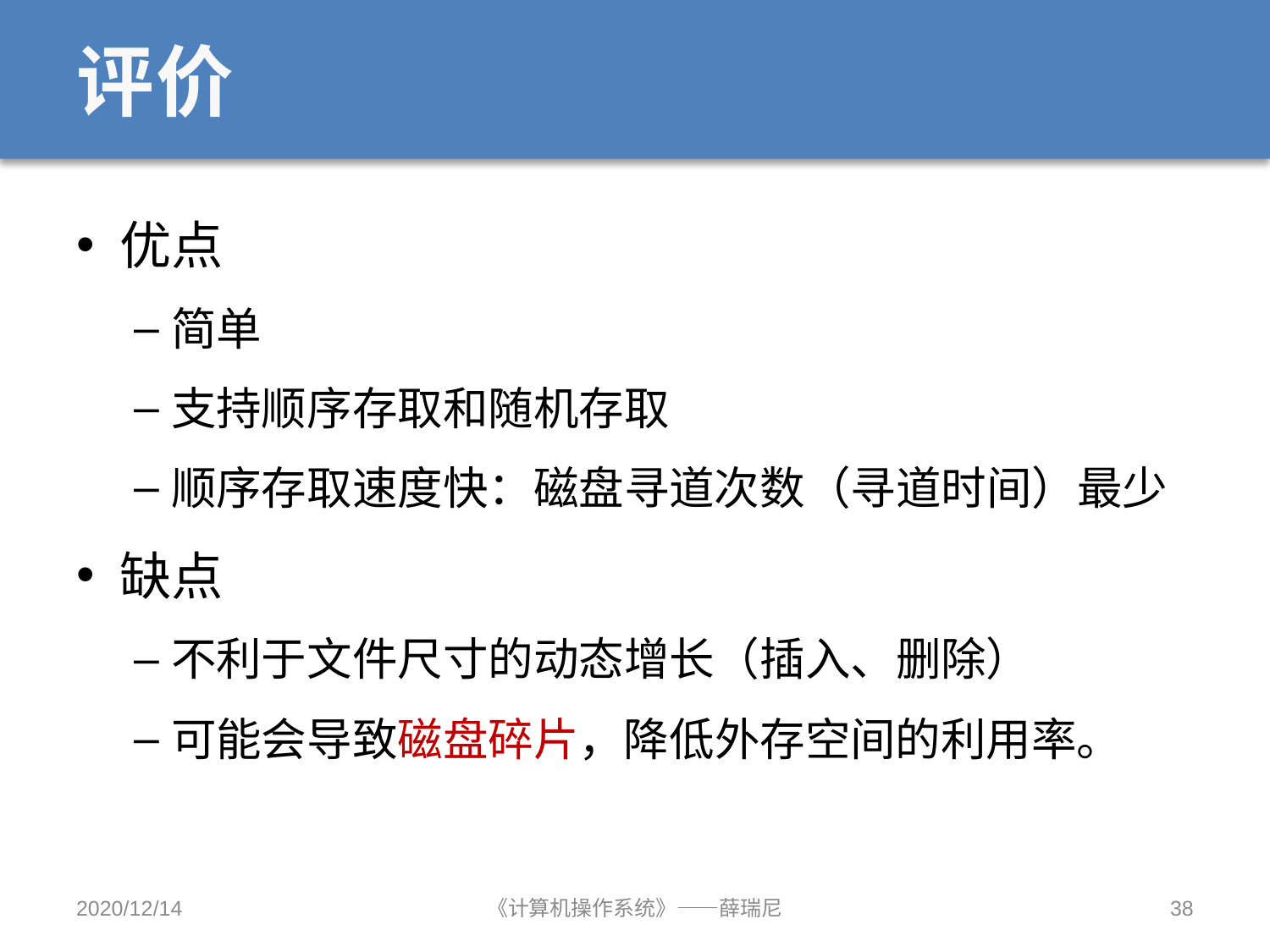

# 评价
优点
简单
支持顺序存取和随机存取
顺序存取速度快：磁盘寻道次数（寻道时间）最少
缺点
不利于文件尺寸的动态增长（插入、删除）
可能会导致磁盘碎片，降低外存空间的利用率。

2020/12/14
《计算机操作系统》——薛瑞尼
38